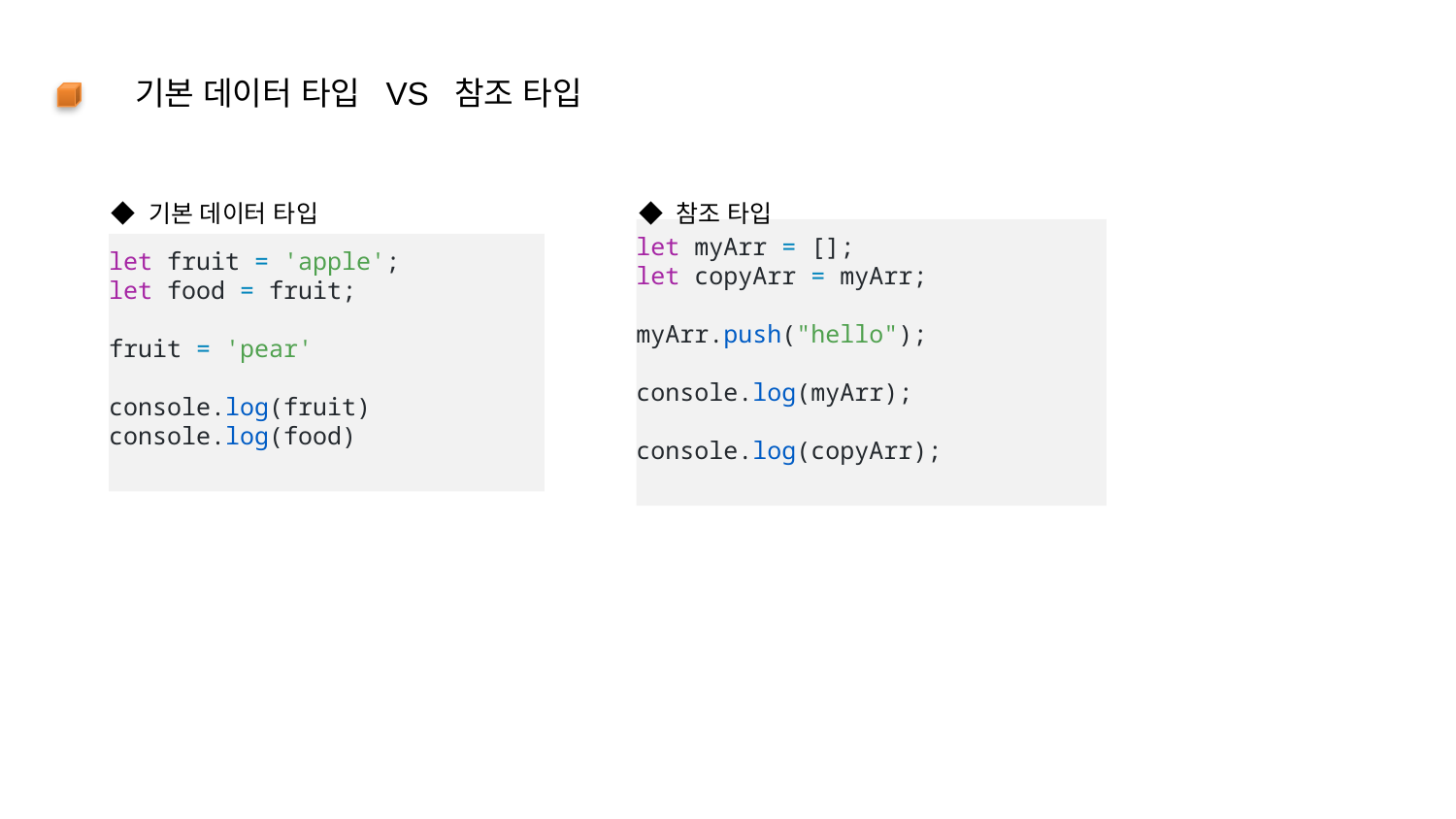

기본 데이터 타입  VS  참조 타입

◆ 기본 데이터 타입
◆ 참조 타입
let fruit = 'apple';
let food = fruit;

fruit = 'pear'

console.log(fruit)  // 'pear'
console.log(food)   // 'apple'
let myArr = [];
let copyArr = myArr;

myArr.push("hello");

console.log(myArr);    // ["hello"]
console.log(copyArr);  // ["hello"]